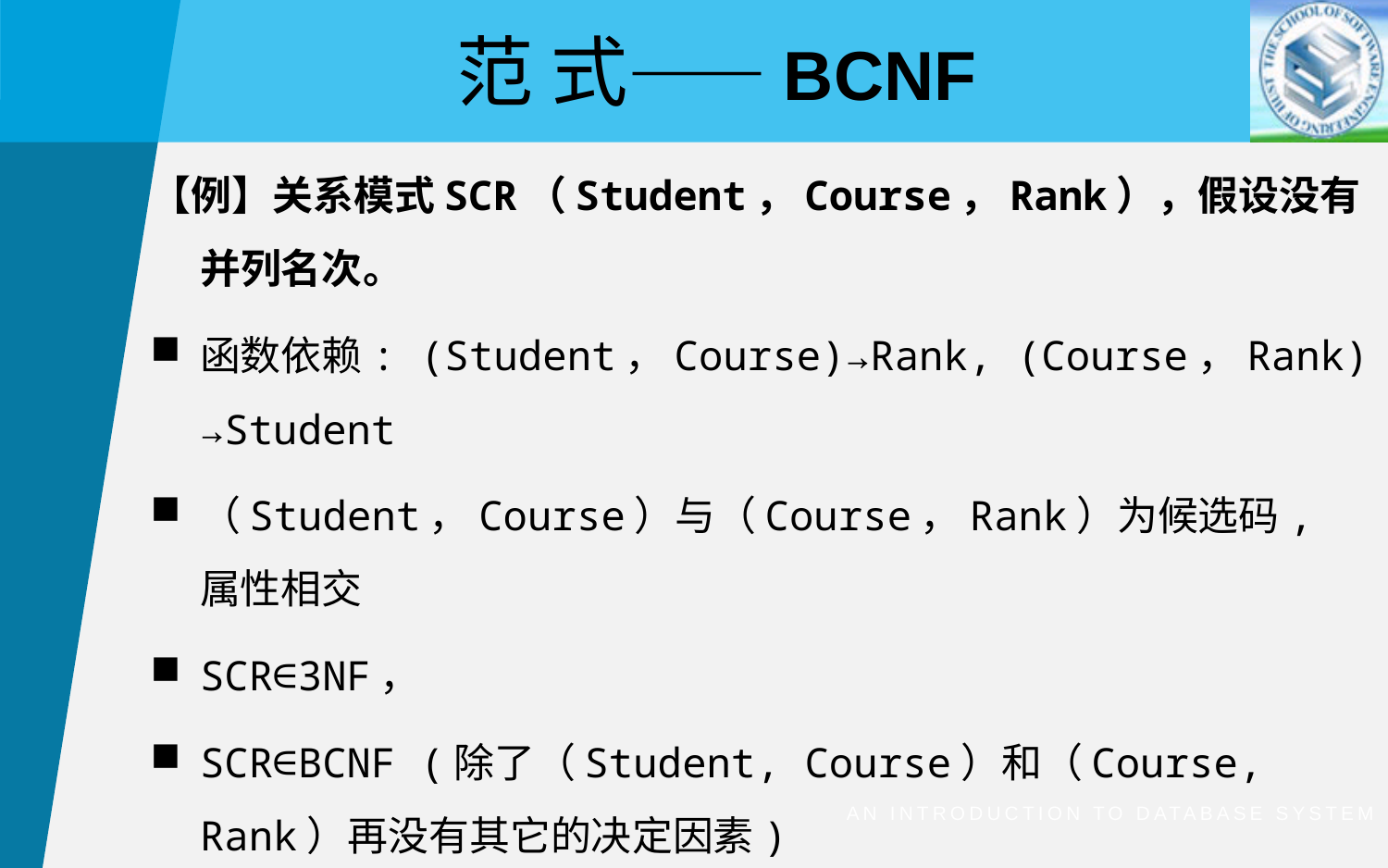

范 式——BCNF
【例】关系模式SCR（Student，Course，Rank），假设没有并列名次。
函数依赖: (Student，Course)→Rank, (Course，Rank) →Student
（Student，Course）与（Course，Rank）为候选码, 属性相交
SCR∈3NF，
SCR∈BCNF (除了（Student, Course）和（Course, Rank）再没有其它的决定因素)
An Introduction to Database System